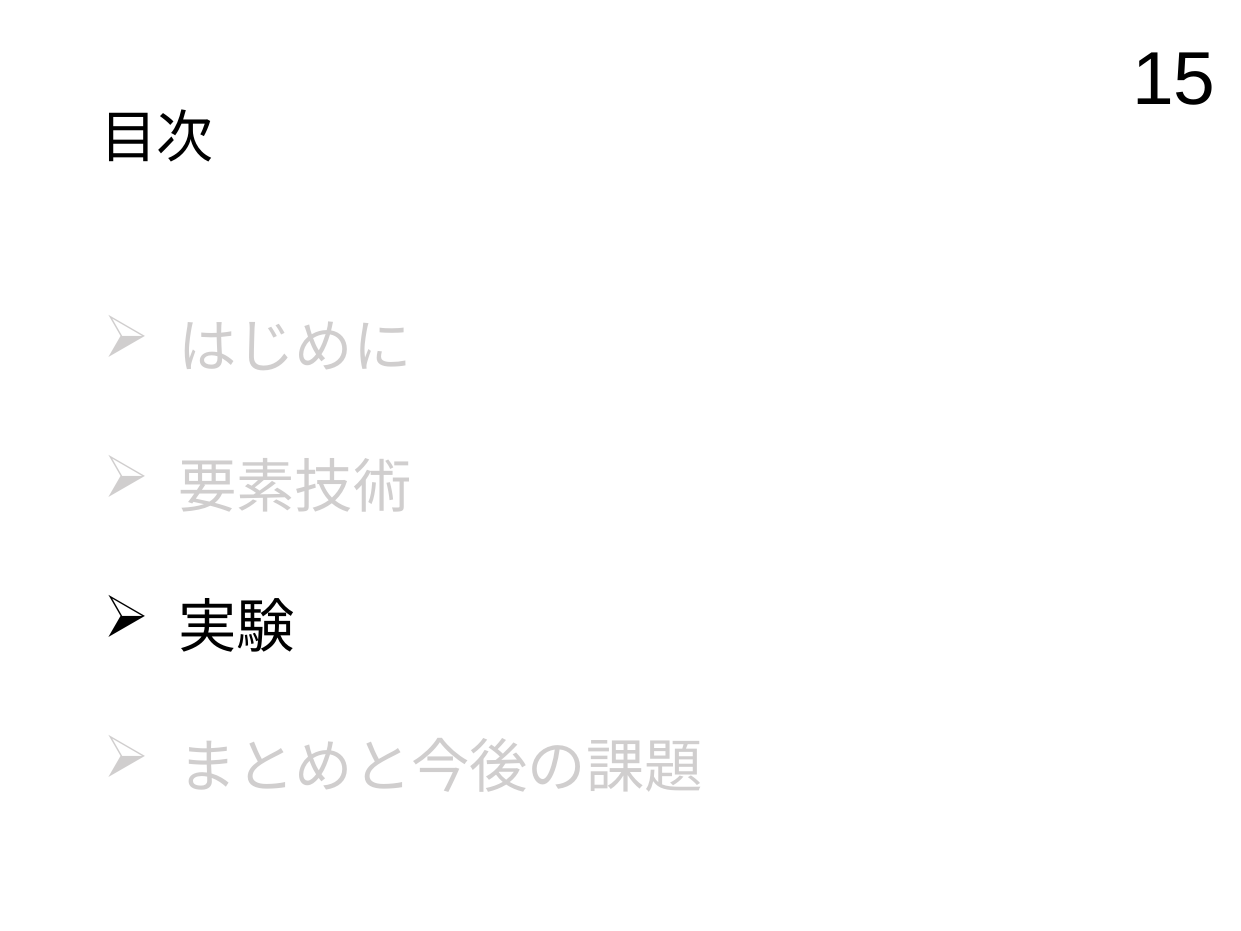

# 目次
15
はじめに
要素技術
実験
まとめと今後の課題